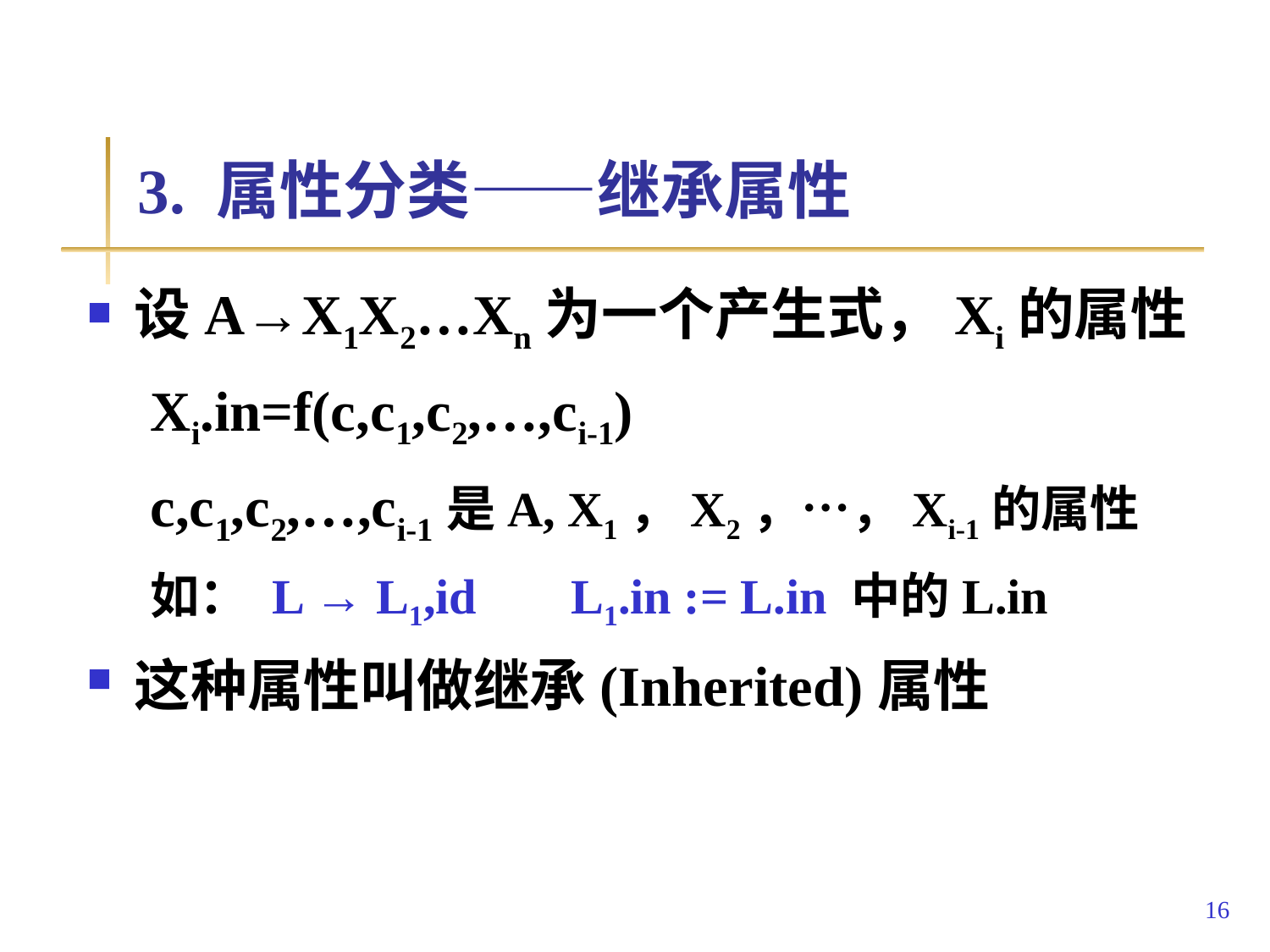

# 3. 属性分类——继承属性
设A→X1X2…Xn为一个产生式，Xi的属性
Xi.in=f(c,c1,c2,…,ci-1)
c,c1,c2,…,ci-1是A, X1，X2，…，Xi-1的属性
如： L → L1,id	L1.in := L.in 中的L.in
这种属性叫做继承(Inherited)属性
16